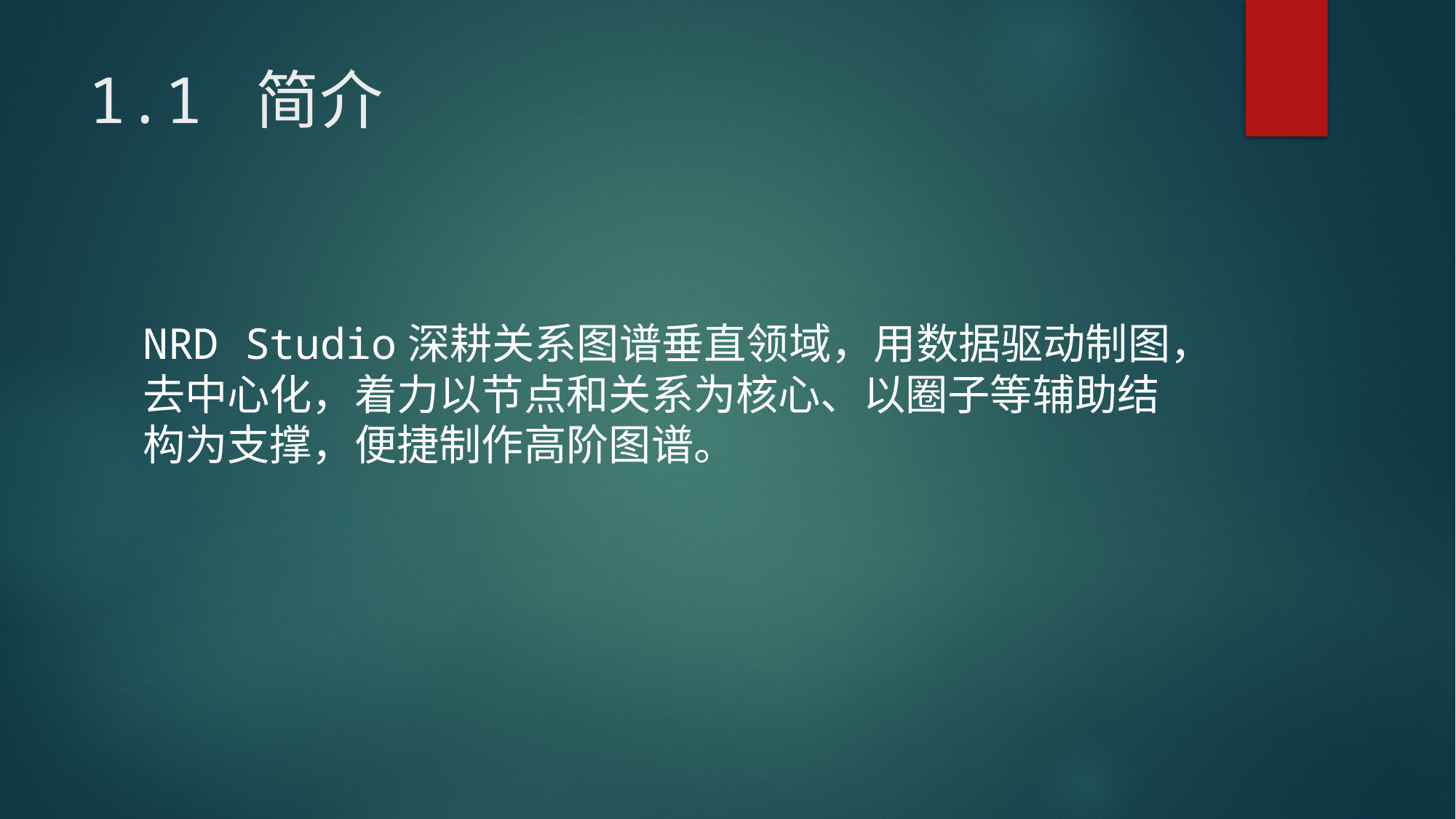

# 1.1 简介

NRD Studio深耕关系图谱垂直领域，用数据驱动制图，去中心化，着力以节点和关系为核心、以圈子等辅助结构为支撑，便捷制作高阶图谱。